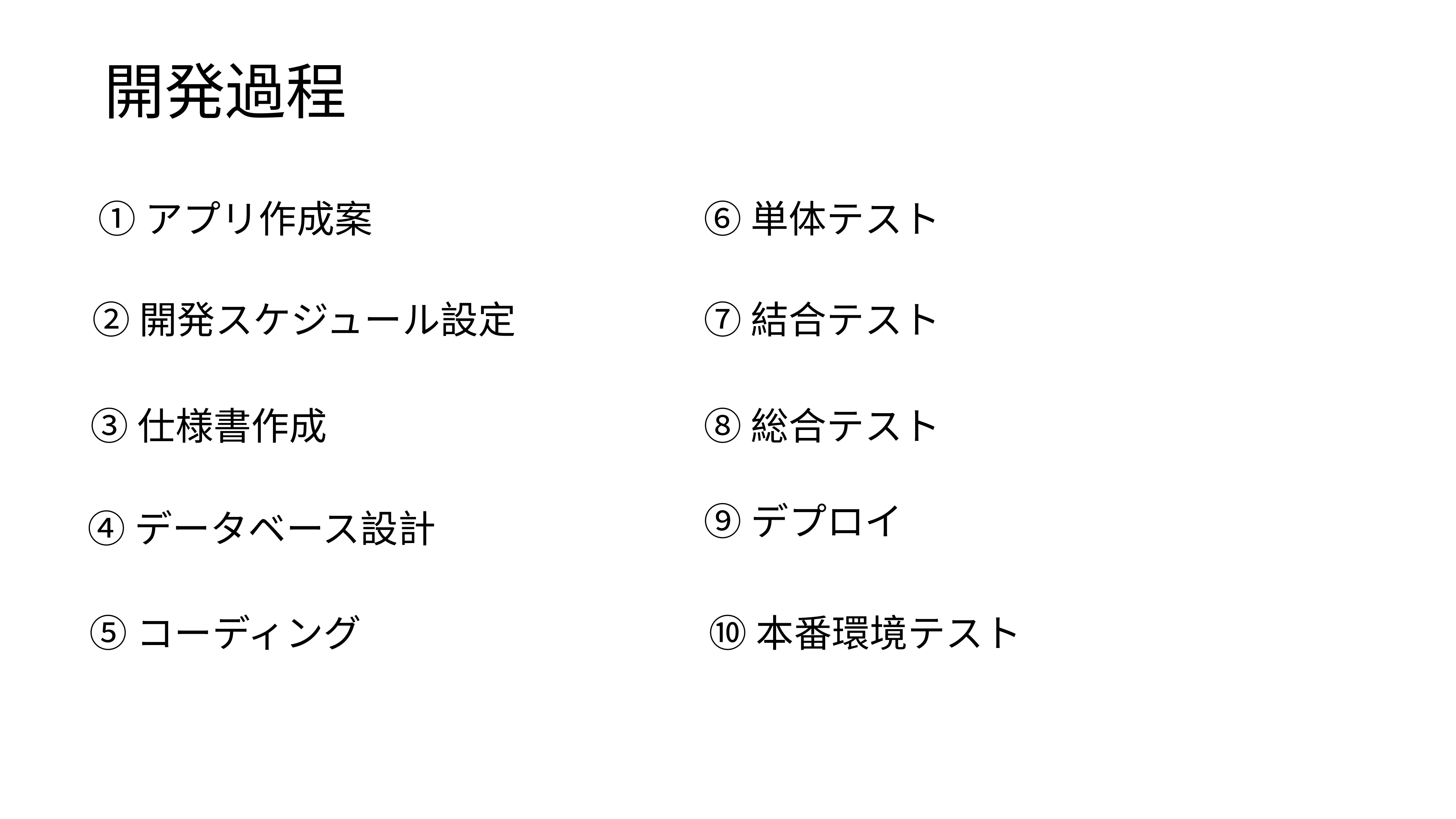

# 開発過程
①アプリ作成案
⑥単体テスト
②開発スケジュール設定
⑦結合テスト
③仕様書作成
⑧総合テスト
⑨デプロイ
④データベース設計
⑤コーディング
⑩本番環境テスト